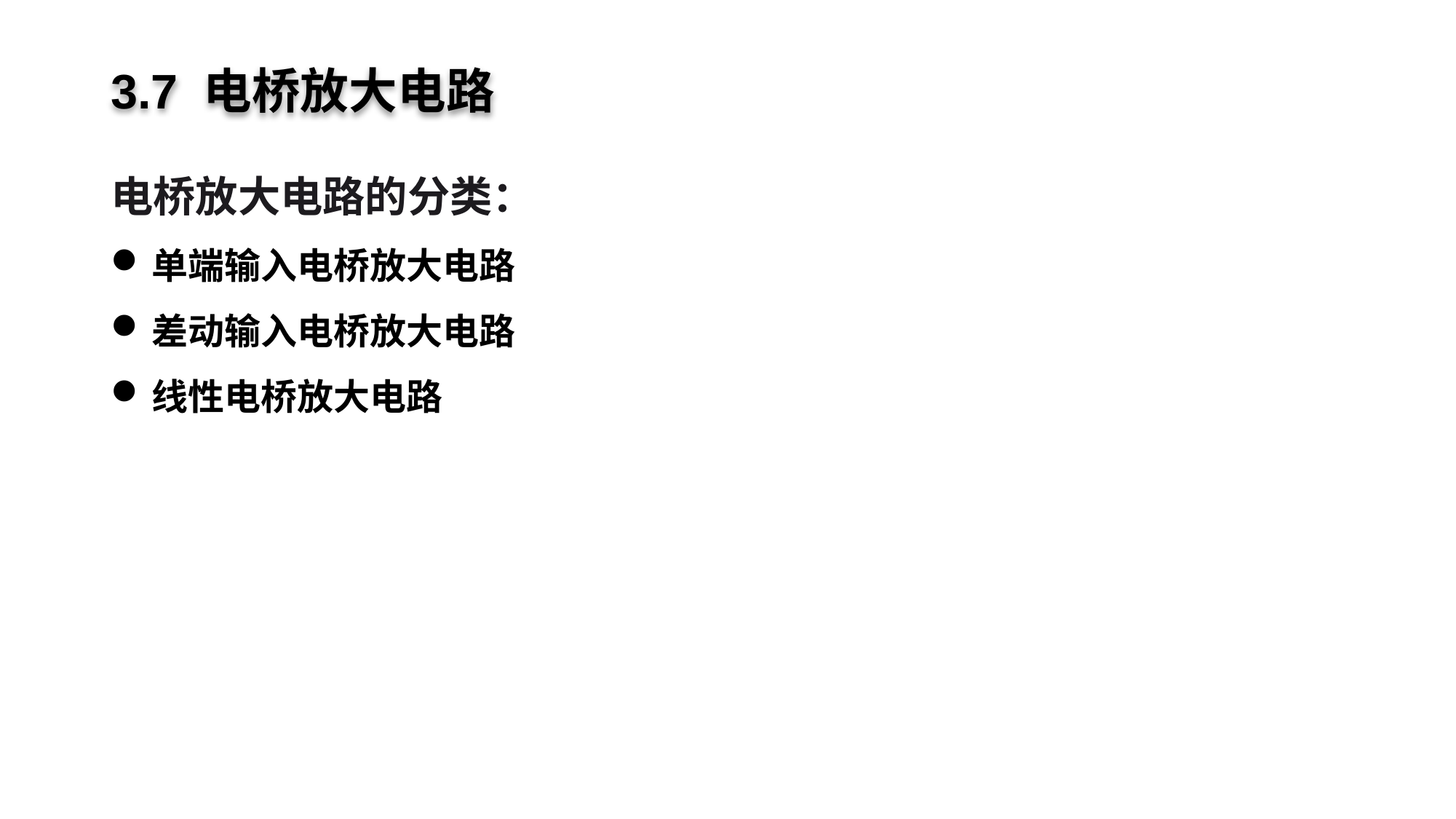

# 3.7 电桥放大电路
电桥放大电路的分类：
单端输入电桥放大电路
差动输入电桥放大电路
线性电桥放大电路